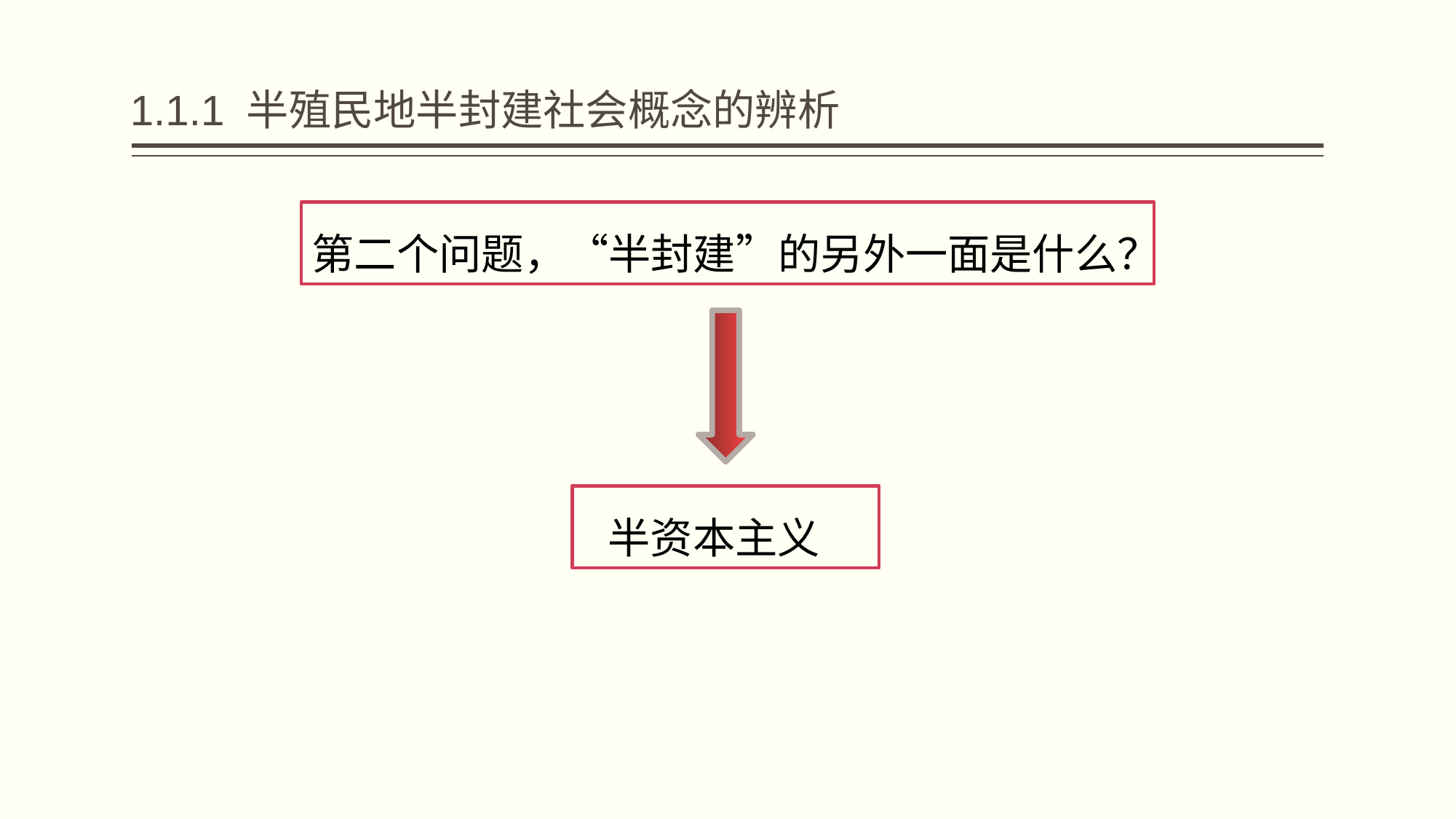

# 1.1.1 半殖民地半封建社会概念的辨析
第二个问题，“半封建”的另外一面是什么？

  半资本主义